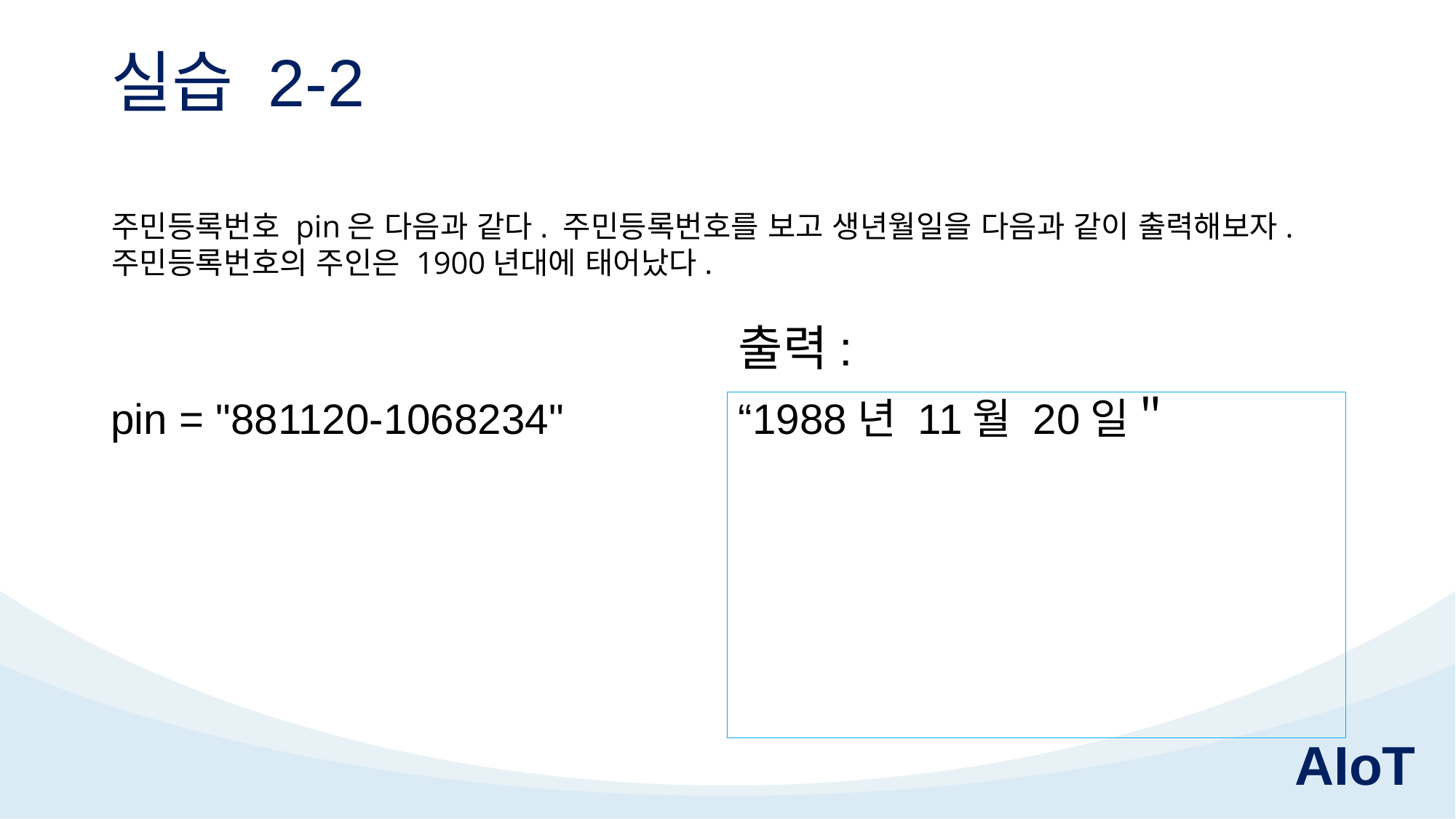

# 실습 2-2
주민등록번호 pin은 다음과 같다. 주민등록번호를 보고 생년월일을 다음과 같이 출력해보자.
주민등록번호의 주인은 1900년대에 태어났다.
출력:
pin = "881120-1068234"
“1988년 11월 20일＂